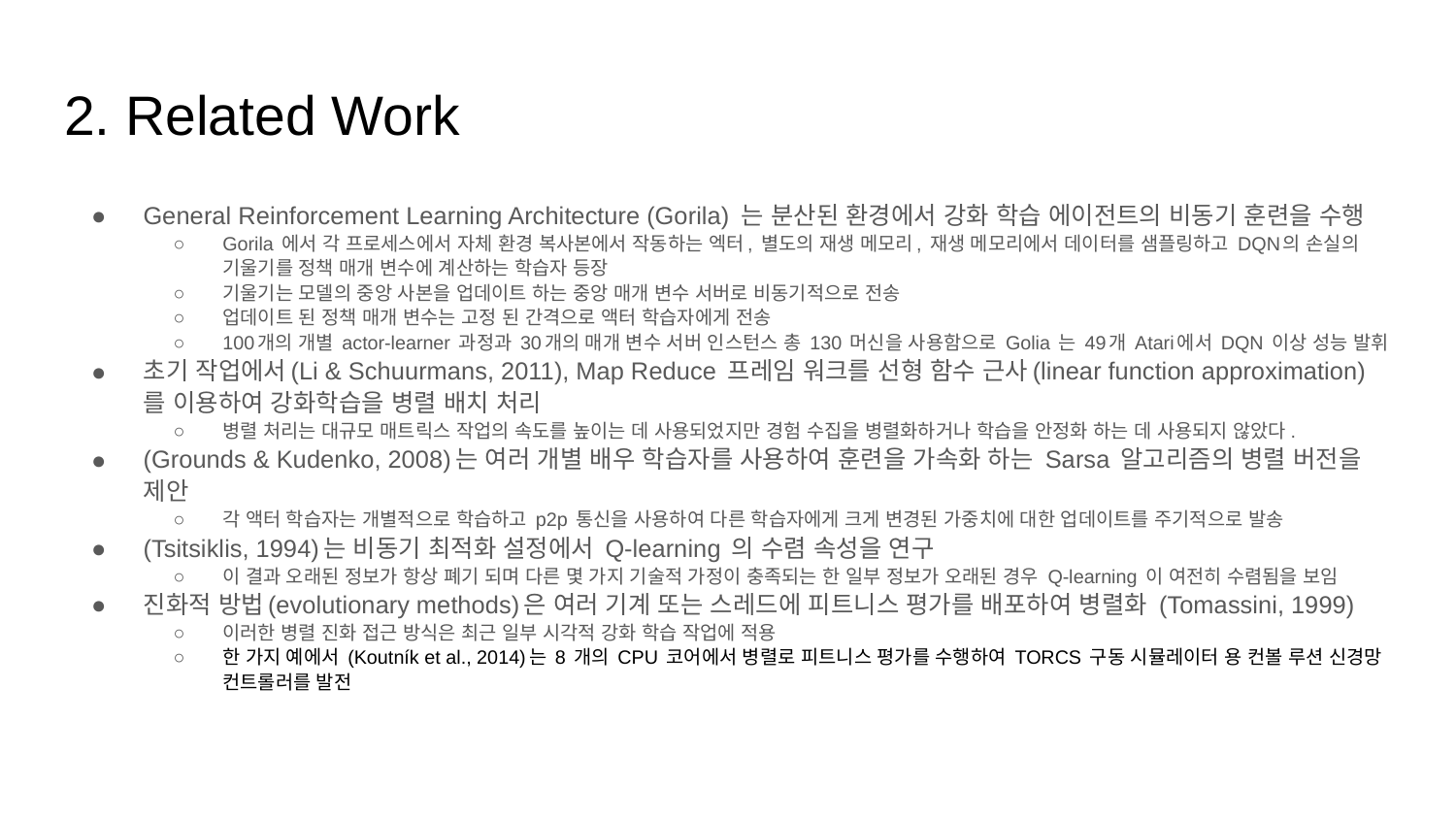

# 2. Related Work
General Reinforcement Learning Architecture (Gorila) 는 분산된 환경에서 강화 학습 에이전트의 비동기 훈련을 수행
Gorila 에서 각 프로세스에서 자체 환경 복사본에서 작동하는 엑터, 별도의 재생 메모리, 재생 메모리에서 데이터를 샘플링하고 DQN의 손실의 기울기를 정책 매개 변수에 계산하는 학습자 등장
기울기는 모델의 중앙 사본을 업데이트 하는 중앙 매개 변수 서버로 비동기적으로 전송
업데이트 된 정책 매개 변수는 고정 된 간격으로 액터 학습자에게 전송
100개의 개별 actor-learner 과정과 30개의 매개 변수 서버 인스턴스 총 130 머신을 사용함으로 Golia 는 49개 Atari에서 DQN 이상 성능 발휘
초기 작업에서(Li & Schuurmans, 2011), Map Reduce 프레임 워크를 선형 함수 근사(linear function approximation)를 이용하여 강화학습을 병렬 배치 처리
병렬 처리는 대규모 매트릭스 작업의 속도를 높이는 데 사용되었지만 경험 수집을 병렬화하거나 학습을 안정화 하는 데 사용되지 않았다.
(Grounds & Kudenko, 2008)는 여러 개별 배우 학습자를 사용하여 훈련을 가속화 하는 Sarsa 알고리즘의 병렬 버전을 제안
각 액터 학습자는 개별적으로 학습하고 p2p 통신을 사용하여 다른 학습자에게 크게 변경된 가중치에 대한 업데이트를 주기적으로 발송
(Tsitsiklis, 1994)는 비동기 최적화 설정에서 Q-learning 의 수렴 속성을 연구
이 결과 오래된 정보가 항상 폐기 되며 다른 몇 가지 기술적 가정이 충족되는 한 일부 정보가 오래된 경우 Q-learning 이 여전히 수렴됨을 보임
진화적 방법(evolutionary methods)은 여러 기계 또는 스레드에 피트니스 평가를 배포하여 병렬화 (Tomassini, 1999)
이러한 병렬 진화 접근 방식은 최근 일부 시각적 강화 학습 작업에 적용
한 가지 예에서 (Koutník et al., 2014)는 8 개의 CPU 코어에서 병렬로 피트니스 평가를 수행하여 TORCS 구동 시뮬레이터 용 컨볼 루션 신경망 컨트롤러를 발전